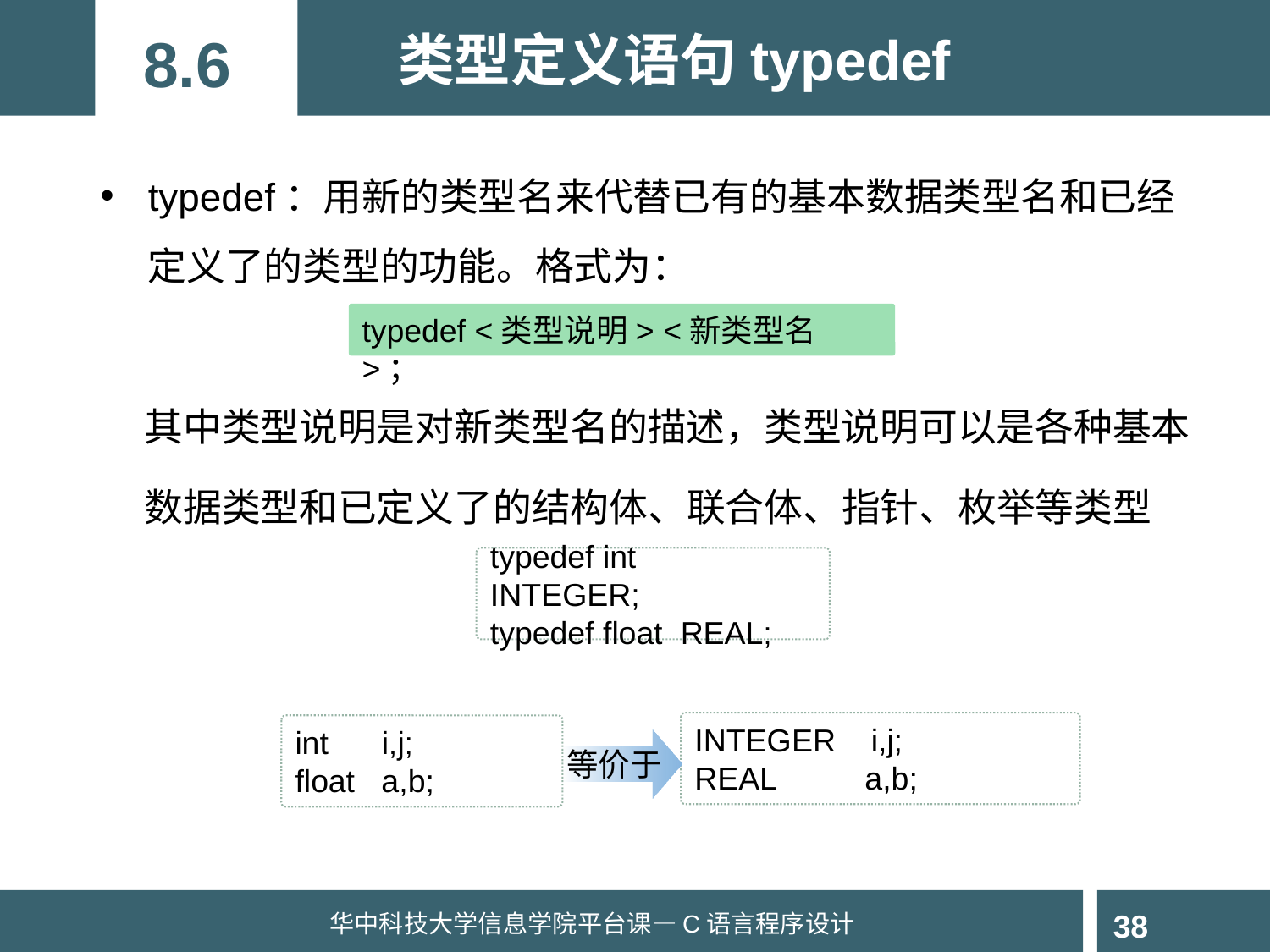

类型定义语句typedef
8.6
typedef：用新的类型名来代替已有的基本数据类型名和已经定义了的类型的功能。格式为：

    其中类型说明是对新类型名的描述，类型说明可以是各种基本
    数据类型和已定义了的结构体、联合体、指针、枚举等类型

typedef <类型说明> <新类型名>；
typedef int     INTEGER;
typedef float  REAL;
INTEGER    i,j;
REAL          a,b;
int      i,j;
float   a,b;
等价于